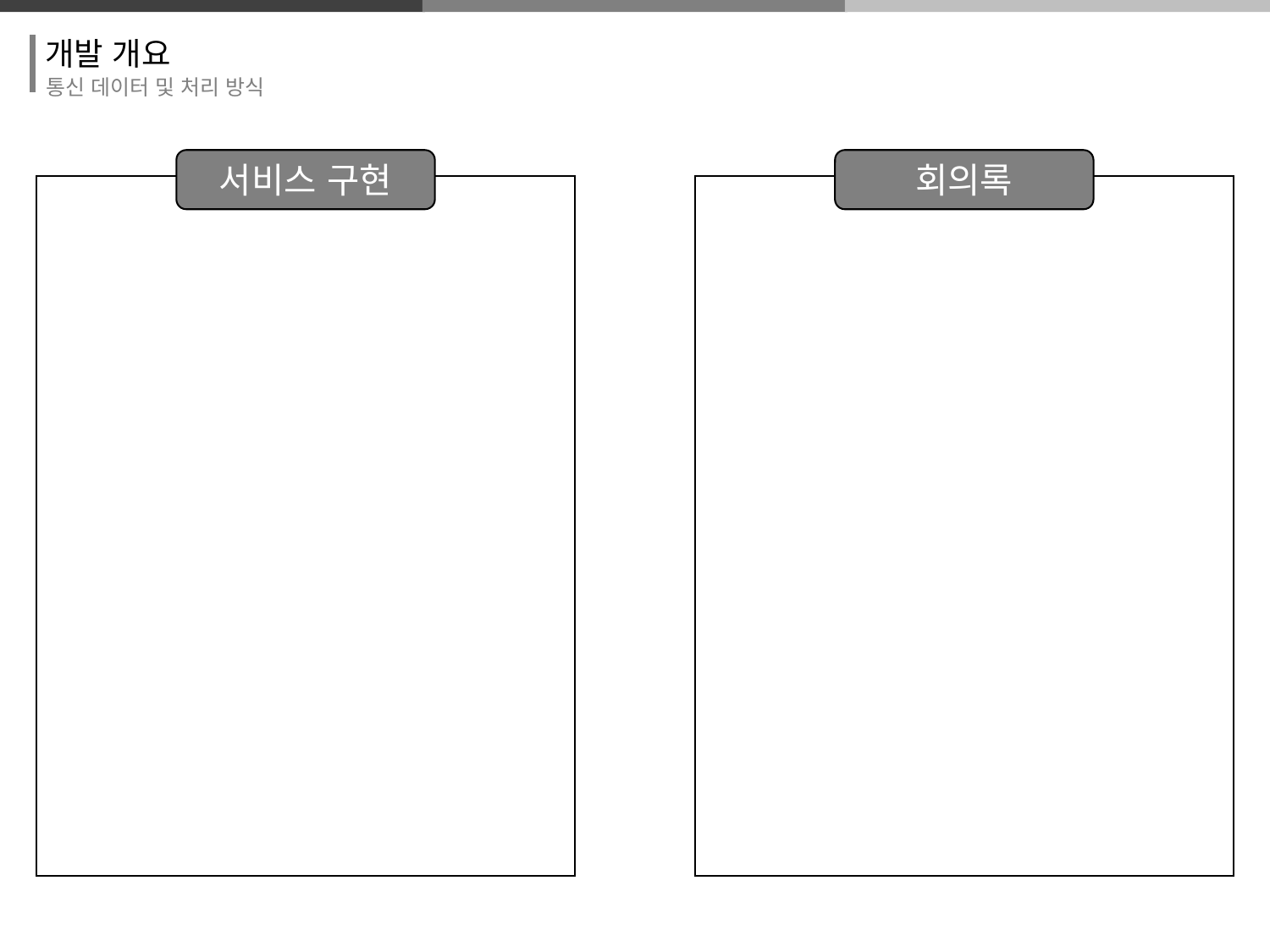

개발 개요

통신 데이터 및 처리 방식
서비스 구현

회의록